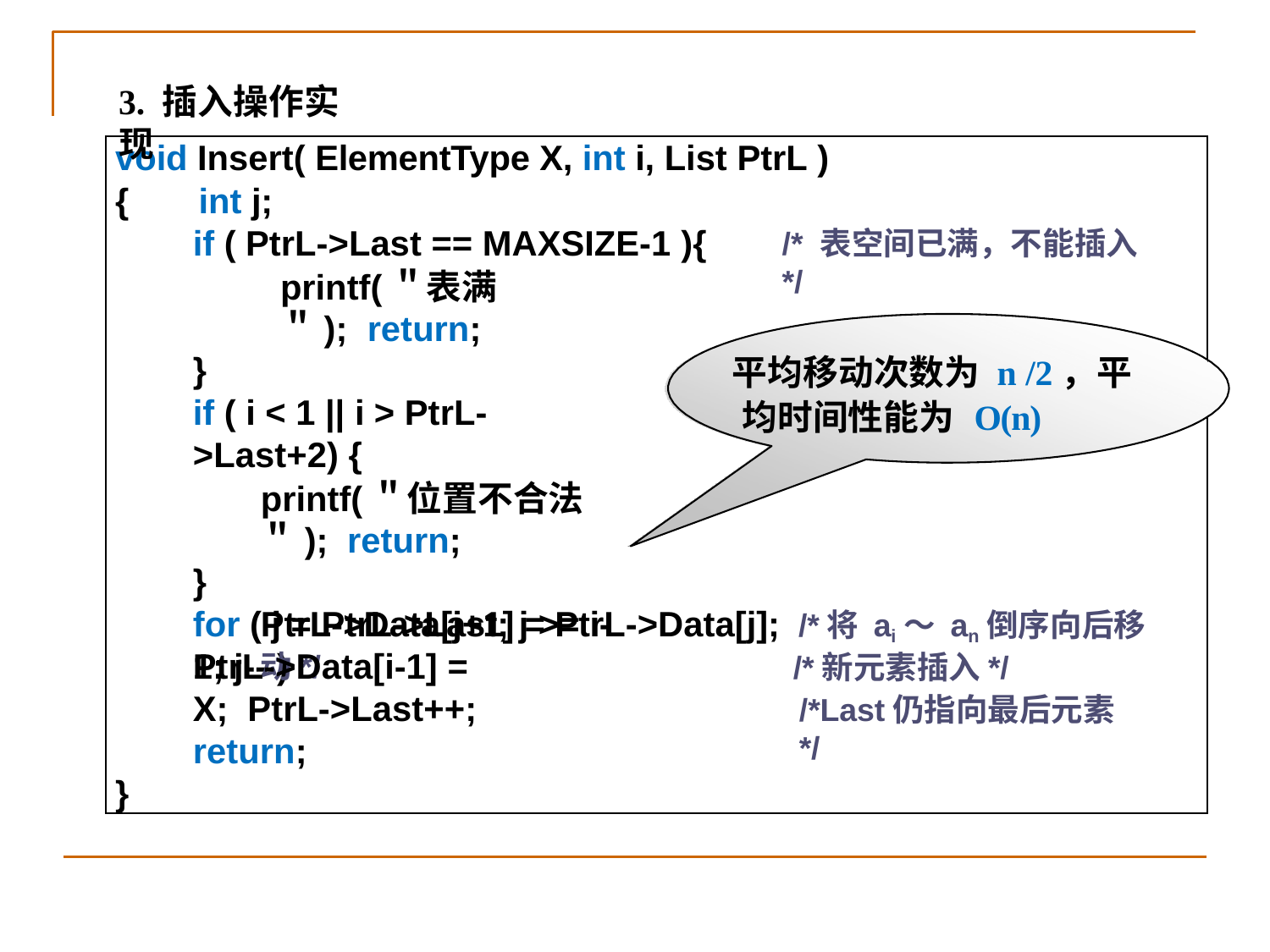

# 3. 插入操作实现
void Insert( ElementType X, int i, List PtrL )

{	int j;
if ( PtrL->Last == MAXSIZE-1 ){
printf(＂表满＂);  return;
}
if ( i < 1 || i > PtrL->Last+2) {
printf(＂位置不合法＂);  return;
}
for ( j = PtrL->Last; j >= i-1; j-- )
/* 表空间已满，不能插入*/

平均移动次数为n /2，平均时间性能为  O(n)
 /* 检查插入位置的合法性*/
PtrL->Data[j+1] = PtrL->Data[j];	/*将 ai～ an倒序向后移动*/
/*新元素插入*/
/*Last仍指向最后元素*/
PtrL->Data[i-1] = X;  PtrL->Last++;  return;
}